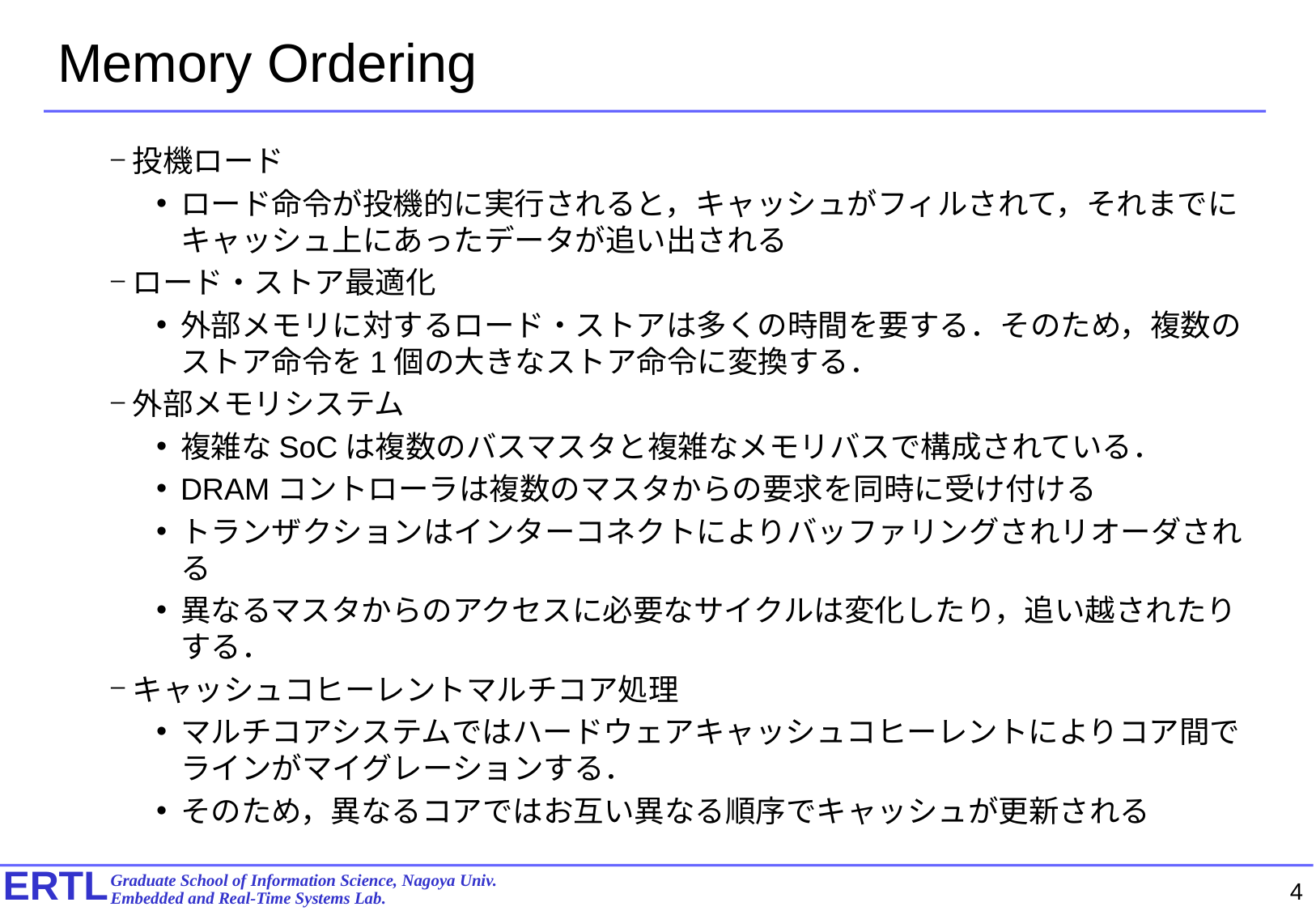

# Memory Ordering
投機ロード
ロード命令が投機的に実行されると，キャッシュがフィルされて，それまでにキャッシュ上にあったデータが追い出される
ロード・ストア最適化
外部メモリに対するロード・ストアは多くの時間を要する．そのため，複数のストア命令を1個の大きなストア命令に変換する．
外部メモリシステム
複雑なSoCは複数のバスマスタと複雑なメモリバスで構成されている．
DRAMコントローラは複数のマスタからの要求を同時に受け付ける
トランザクションはインターコネクトによりバッファリングされリオーダされる
異なるマスタからのアクセスに必要なサイクルは変化したり，追い越されたりする．
キャッシュコヒーレントマルチコア処理
マルチコアシステムではハードウェアキャッシュコヒーレントによりコア間でラインがマイグレーションする．
そのため，異なるコアではお互い異なる順序でキャッシュが更新される

4